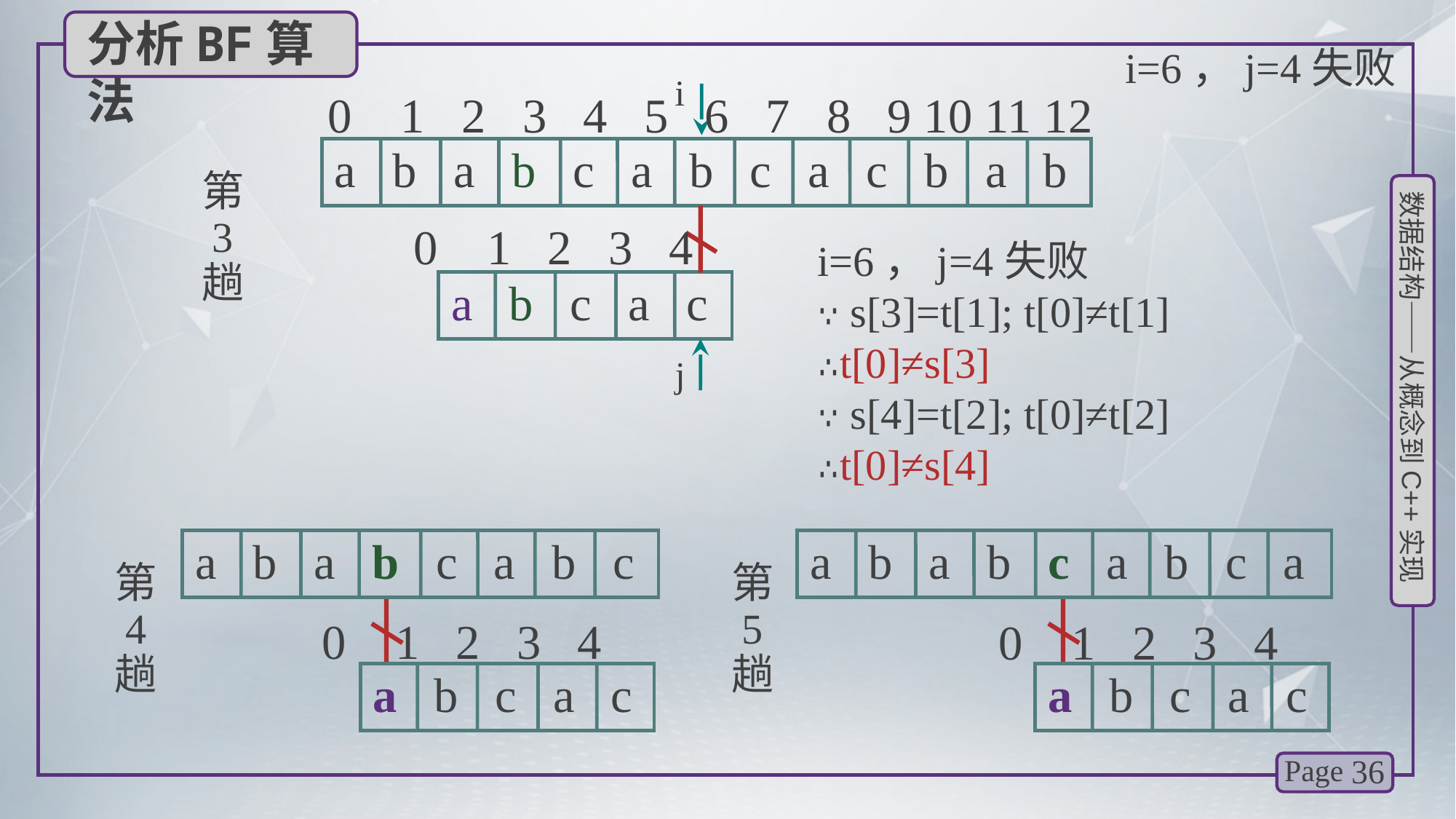

分析BF算法

i=6，j=4失败
i

j
i=6，j=4失败
∵ s[3]=t[1]; t[0]≠t[1]
∴t[0]≠s[3]
∵ s[4]=t[2]; t[0]≠t[2]
∴t[0]≠s[4]
0    1   2   3   4   5   6   7   8   9 10 11 12
a   b   a   b   c   a   b   c   a   c   b   a   b

第
 3
趟
0    1   2   3   4

a   b   c   a   c

a   b   a   b   c   a   b   c

第
 4
趟

a   b   c   a   c

a   b   a   b   c   a   b   c   a

第
 5
趟

a   b   c   a   c

0    1   2   3   4
0    1   2   3   4